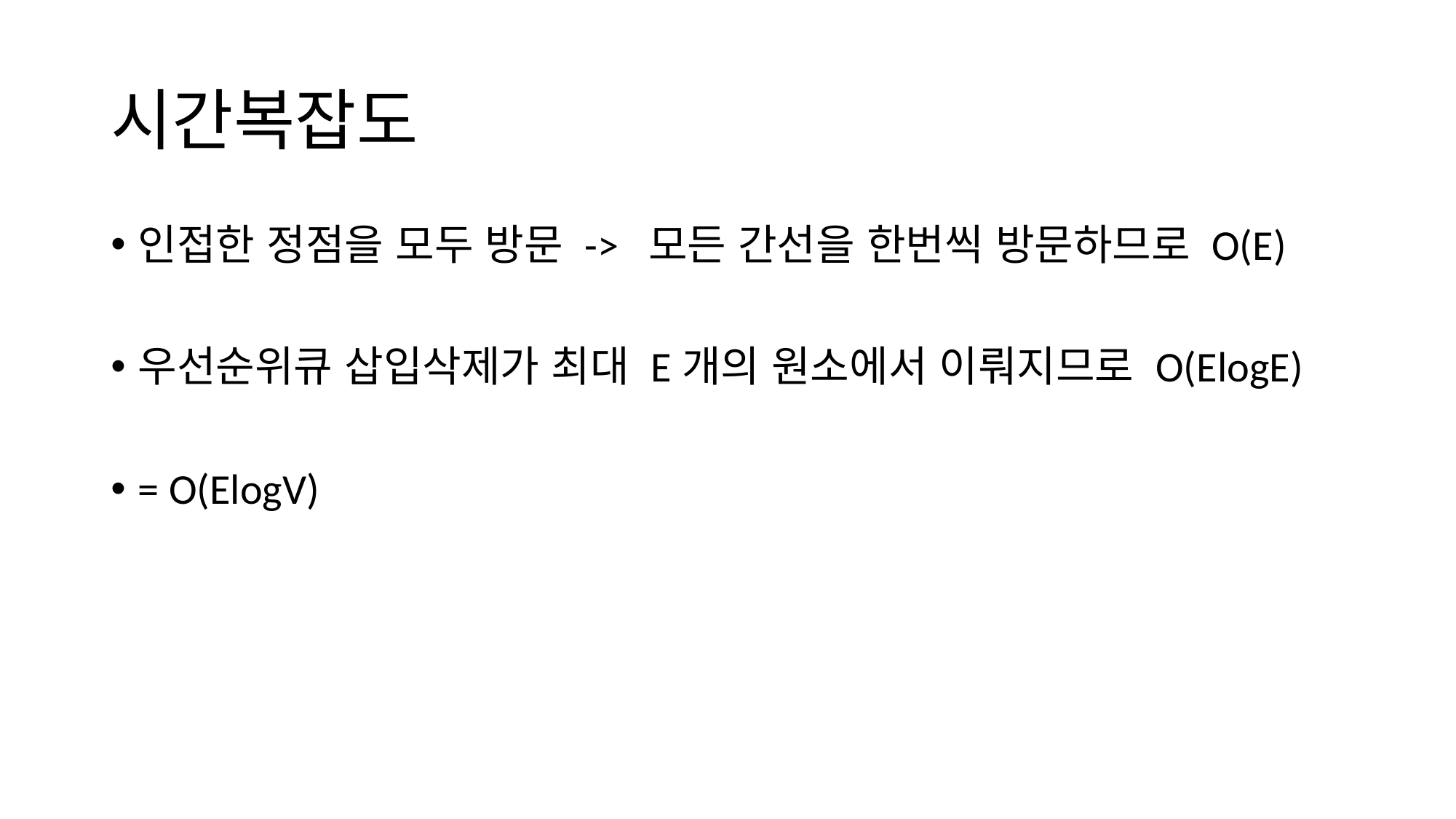

# 시간복잡도
인접한 정점을 모두 방문 ->  모든 간선을 한번씩 방문하므로 O(E)

우선순위큐 삽입삭제가 최대 E개의 원소에서 이뤄지므로 O(ElogE)

= O(ElogV)